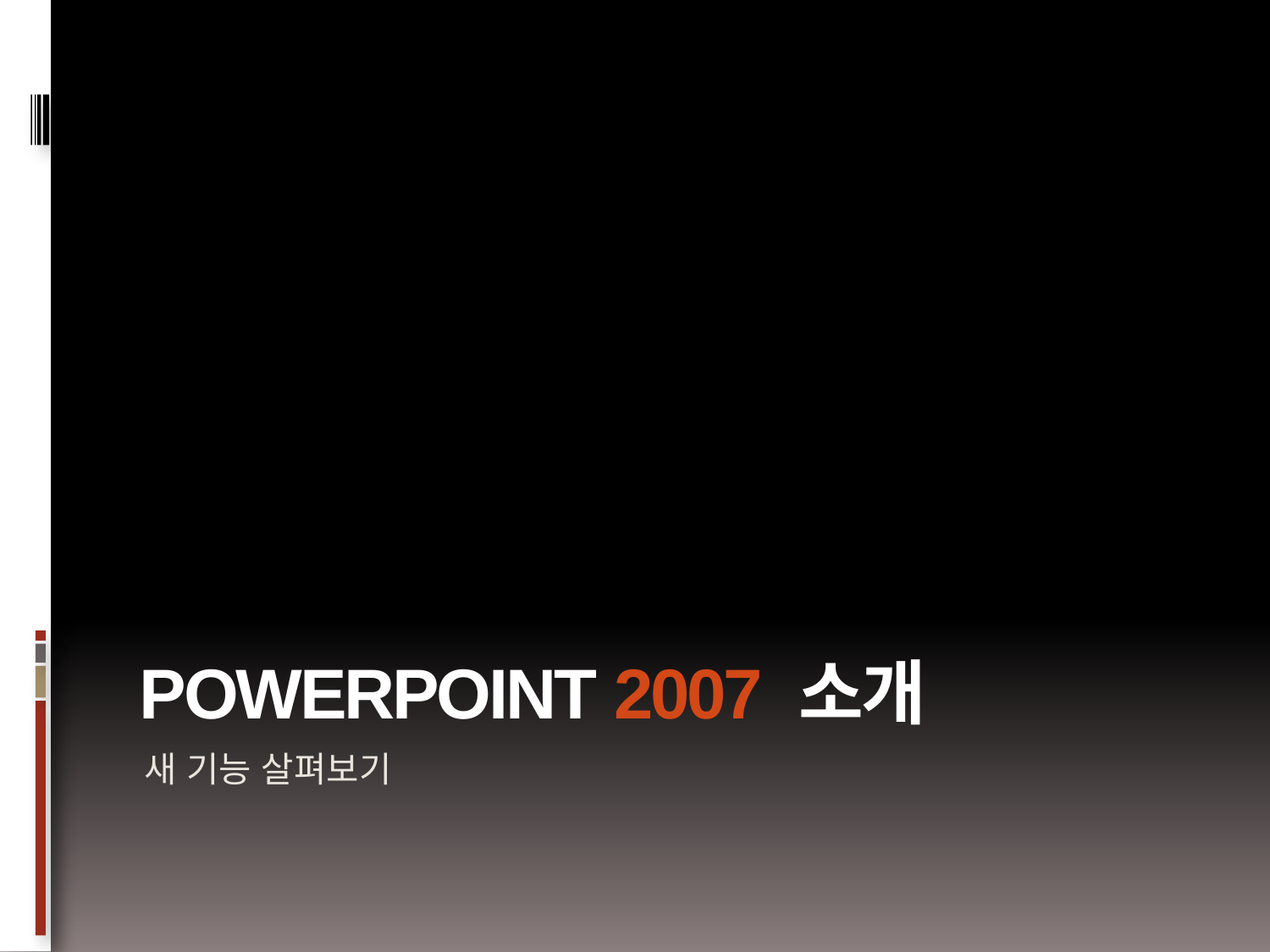

# PowerPoint 2007 소개
새 기능 살펴보기